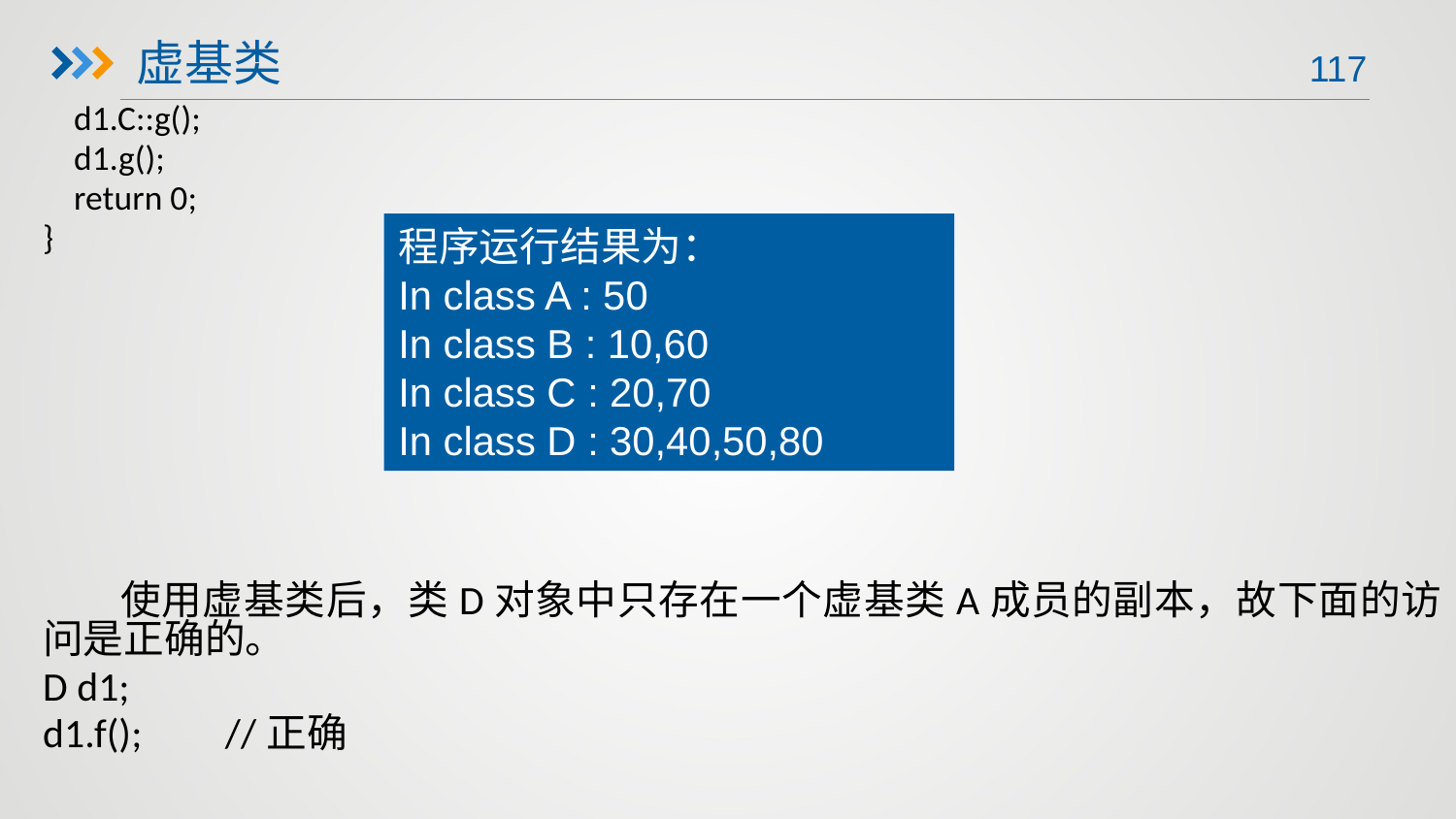

虚基类
    d1.C::g();
    d1.g();
    return 0;
}

       使用虚基类后，类D对象中只存在一个虚基类A成员的副本，故下面的访问是正确的。
D d1;
d1.f();         //正确
程序运行结果为：
In class A : 50
In class B : 10,60
In class C : 20,70
In class D : 30,40,50,80